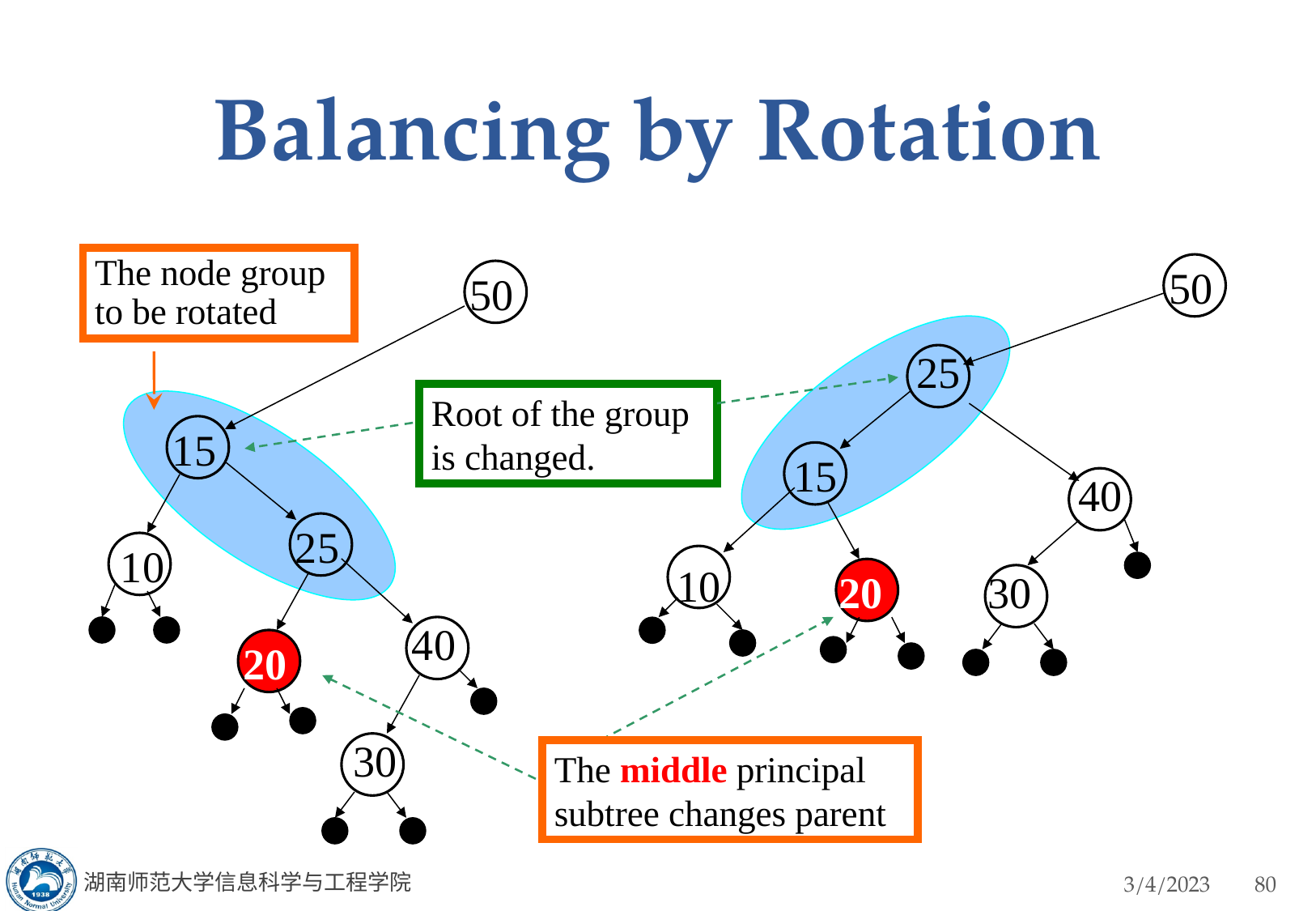

# Balancing by Rotation
The node group to be rotated
50

50

25

Root of the group is changed.

15

15

40

25

10

10

20
30

40

20

30

The middle principal subtree changes parent

湖南师范大学信息科学与工程学院
3/4/2023
80